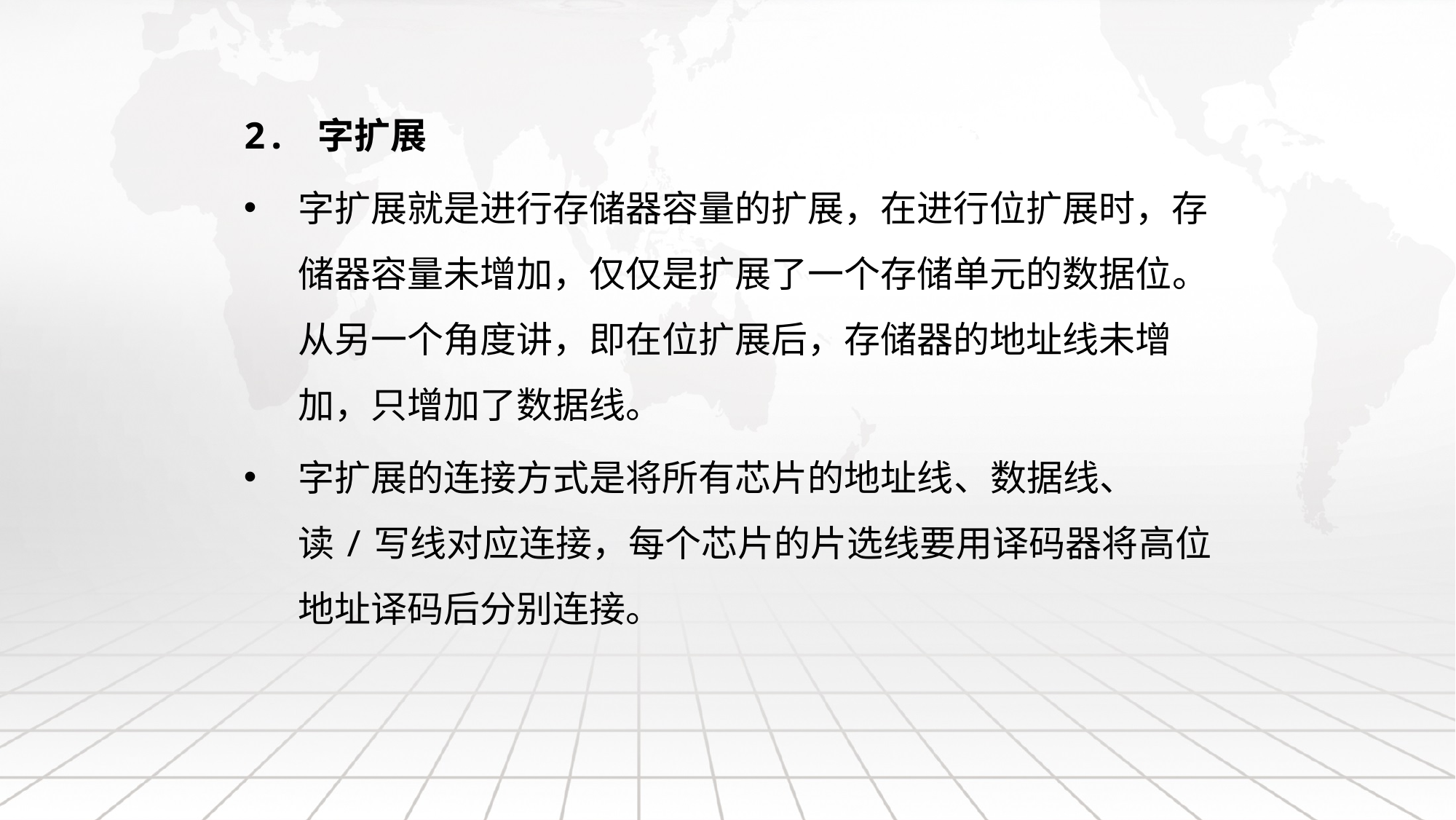

2. 字扩展
字扩展就是进行存储器容量的扩展，在进行位扩展时，存储器容量未增加，仅仅是扩展了一个存储单元的数据位。从另一个角度讲，即在位扩展后，存储器的地址线未增加，只增加了数据线。
字扩展的连接方式是将所有芯片的地址线、数据线、读/写线对应连接，每个芯片的片选线要用译码器将高位地址译码后分别连接。